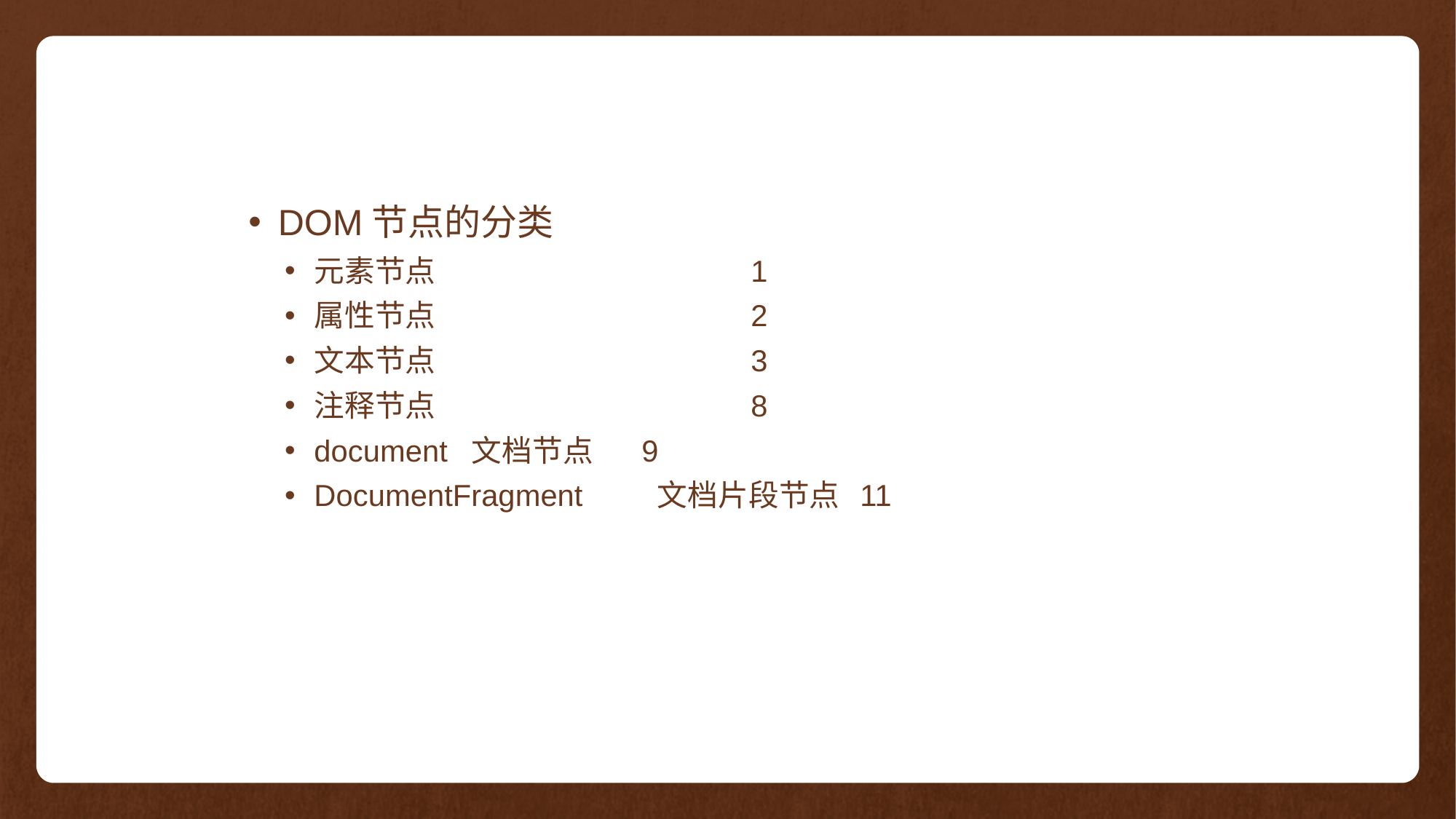

DOM节点的分类
元素节点			1
属性节点			2
文本节点			3
注释节点			8
document  文档节点	9
DocumentFragment	 文档片段节点	11